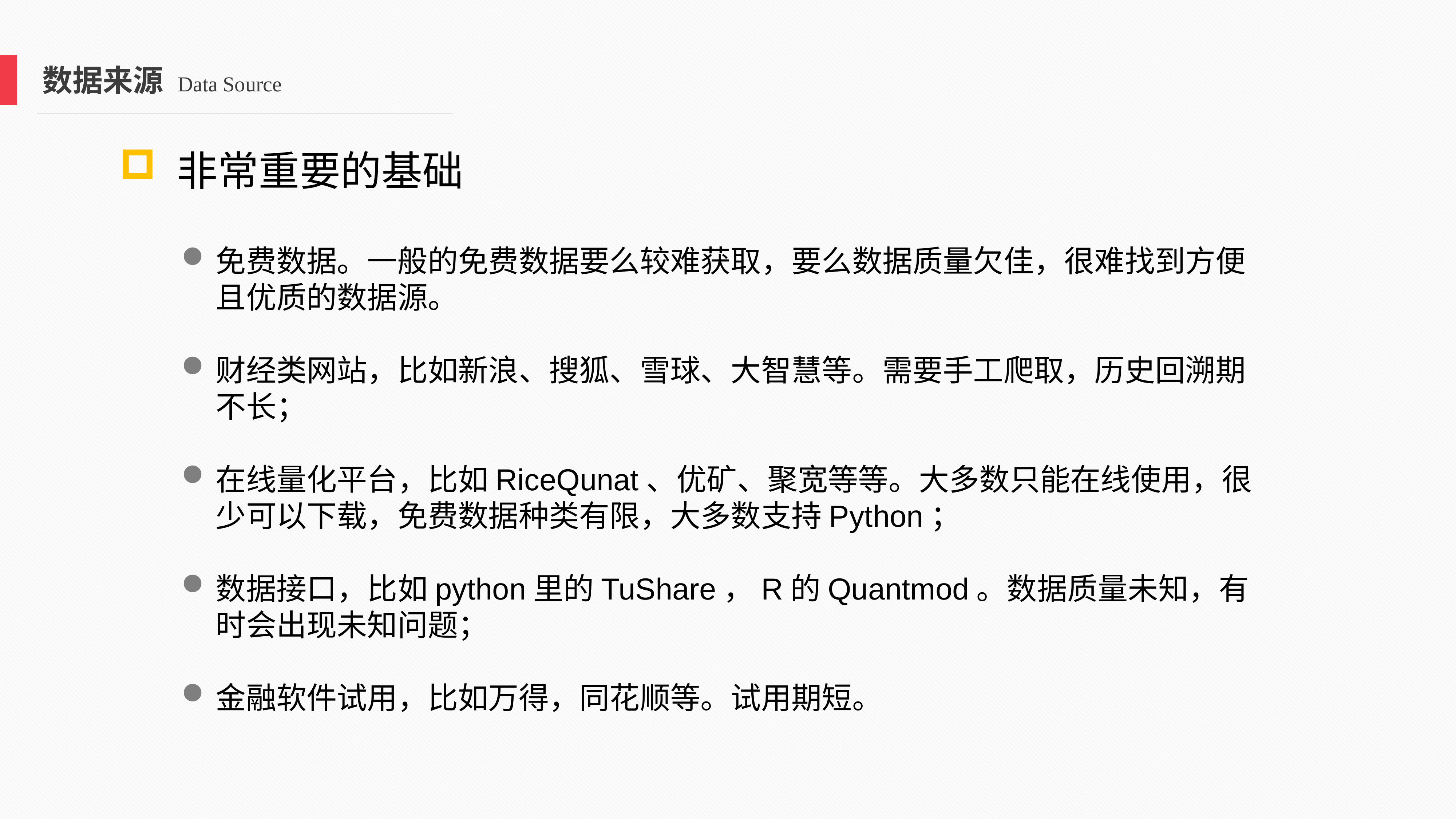

数据来源 Data Source
 非常重要的基础
免费数据。一般的免费数据要么较难获取，要么数据质量欠佳，很难找到方便且优质的数据源。

财经类网站，比如新浪、搜狐、雪球、大智慧等。需要手工爬取，历史回溯期不长；

在线量化平台，比如RiceQunat、优矿、聚宽等等。大多数只能在线使用，很少可以下载，免费数据种类有限，大多数支持Python；

数据接口，比如python里的TuShare，R的Quantmod。数据质量未知，有时会出现未知问题；

金融软件试用，比如万得，同花顺等。试用期短。